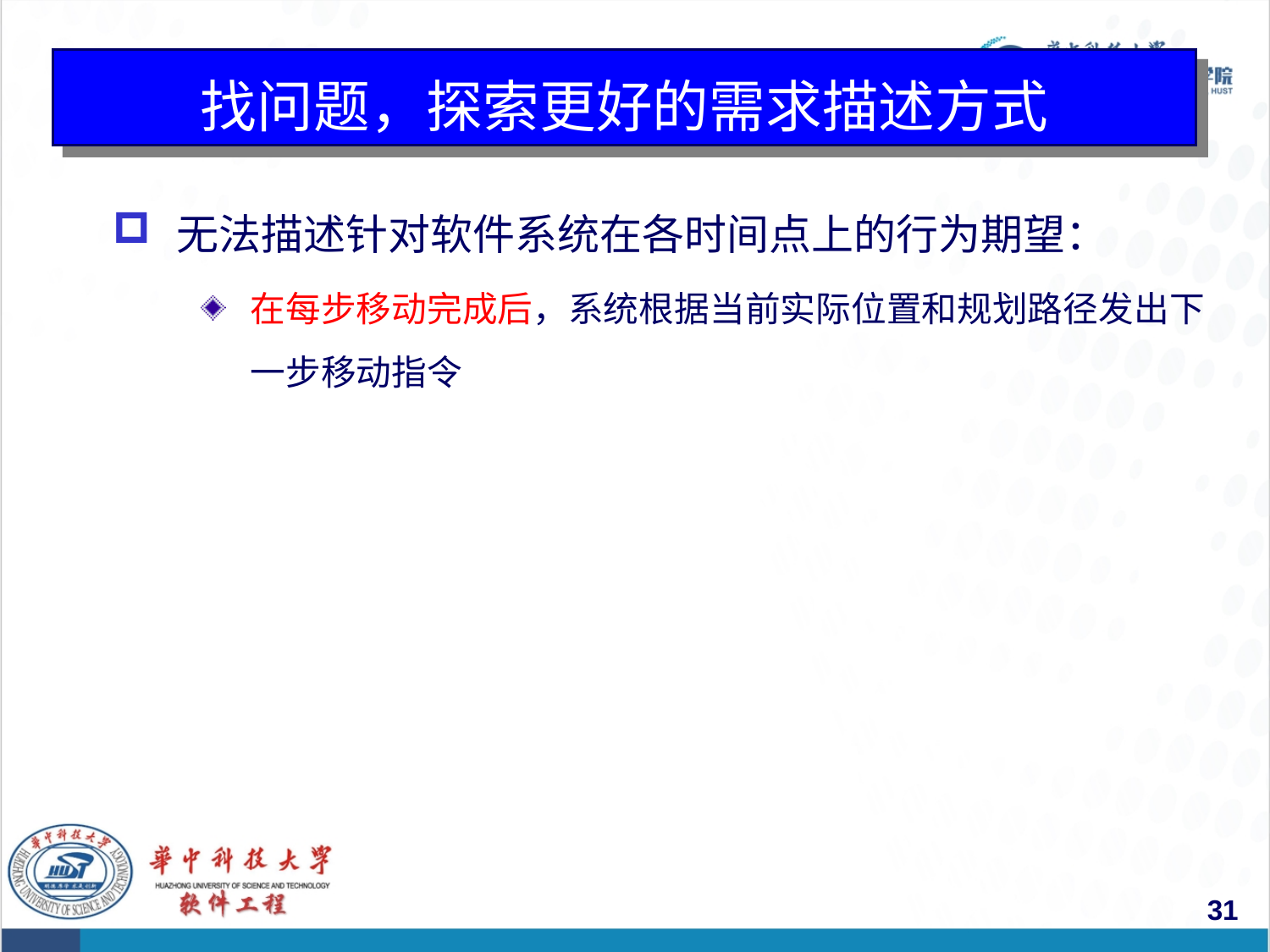

# 找问题，探索更好的需求描述方式
无法描述针对软件系统在各时间点上的行为期望：
在每步移动完成后，系统根据当前实际位置和规划路径发出下一步移动指令
31